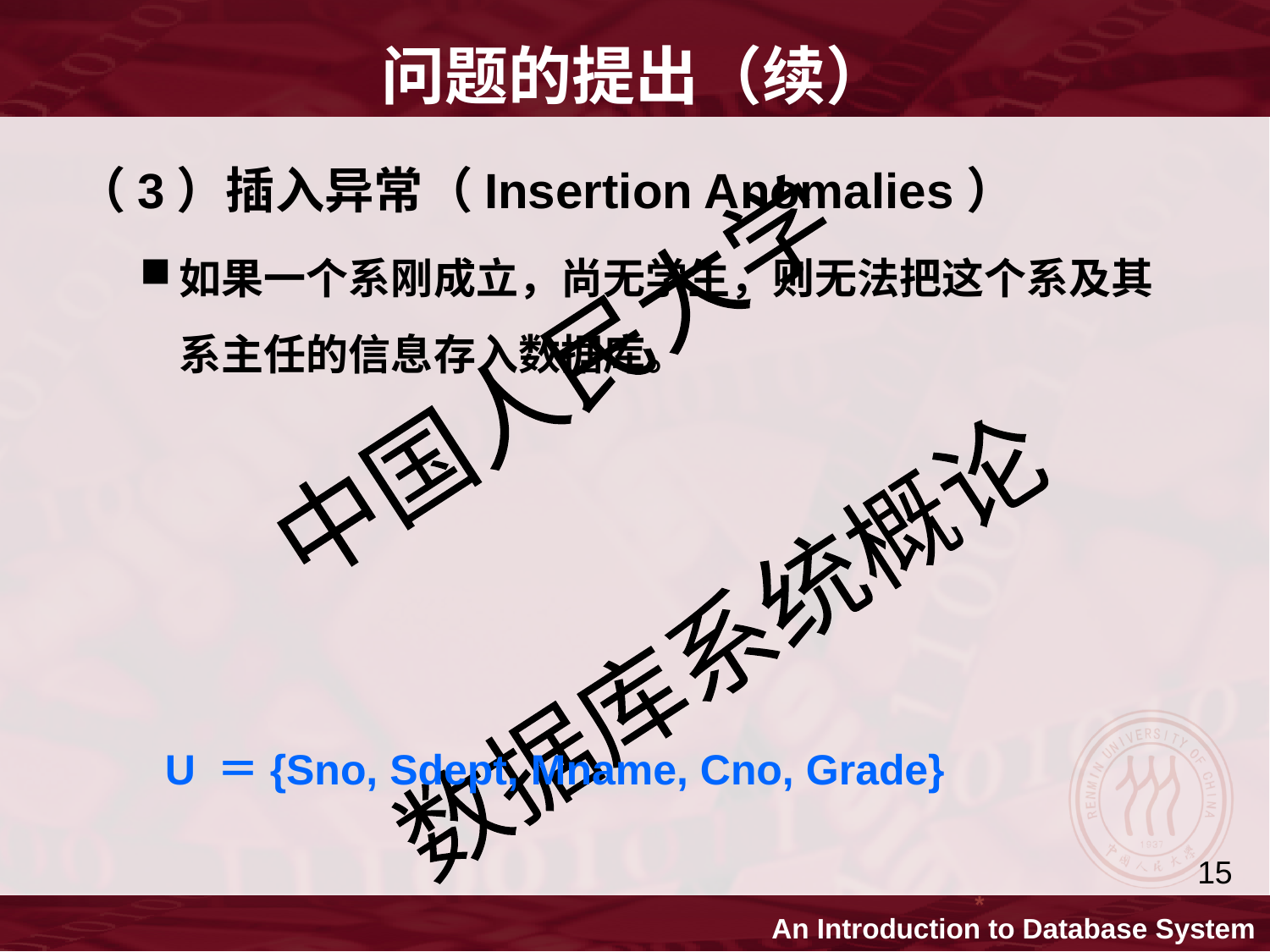

问题的提出（续）
（3）插入异常（Insertion Anomalies）
如果一个系刚成立，尚无学生，则无法把这个系及其系主任的信息存入数据库。

 U ＝{Sno, Sdept, Mname, Cno, Grade}

*